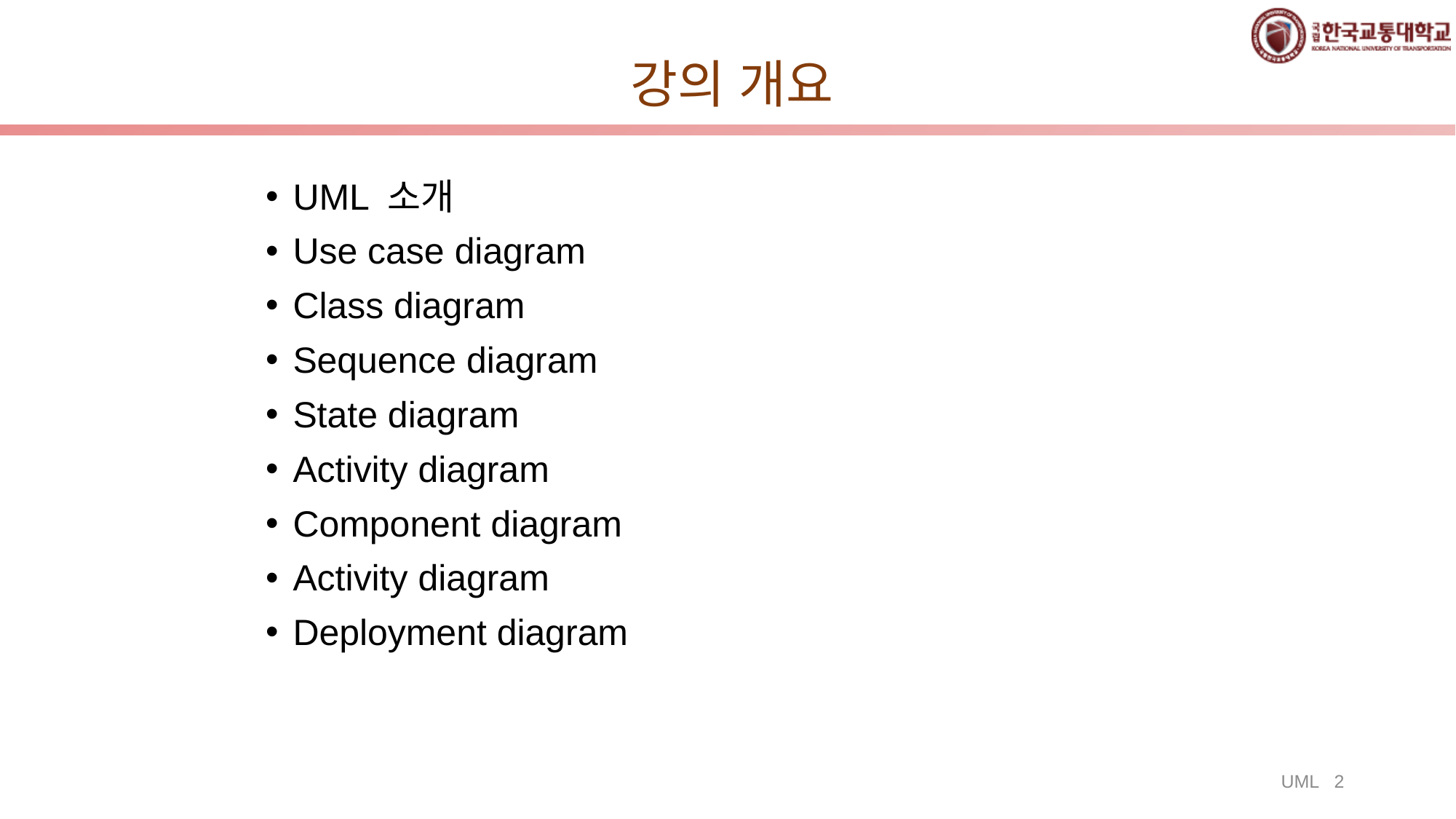

# 강의 개요

UML 소개
Use case diagram
Class diagram
Sequence diagram
State diagram
Activity diagram
Component diagram
Activity diagram
Deployment diagram

UML   2